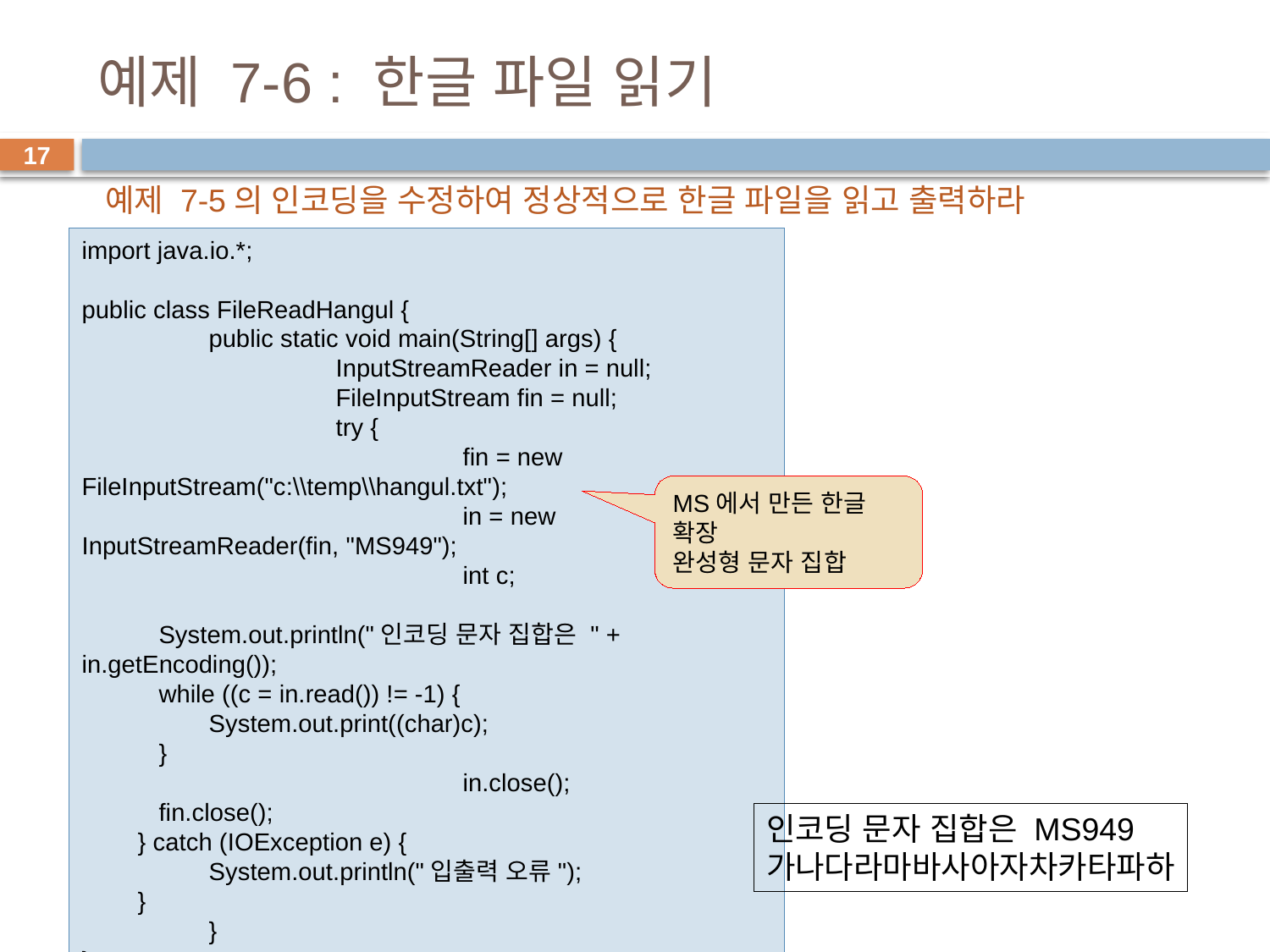

# 예제 7-6 : 한글 파일 읽기
17
예제 7-5의 인코딩을 수정하여 정상적으로 한글 파일을 읽고 출력하라
import java.io.*;

public class FileReadHangul {
	public static void main(String[] args) {
		InputStreamReader in = null;
		FileInputStream fin = null;
		try {
			fin = new FileInputStream("c:\\temp\\hangul.txt");
			in = new InputStreamReader(fin, "MS949");
			int c;

           System.out.println("인코딩 문자 집합은 " + in.getEncoding());
           while ((c = in.read()) != -1) {
           	System.out.print((char)c);
           }
			in.close();
           fin.close();
        } catch (IOException e) {
        	System.out.println("입출력 오류");
        }
	}
}
MS에서 만든 한글 확장
완성형 문자 집합
인코딩 문자 집합은 MS949
가나다라마바사아자차카타파하